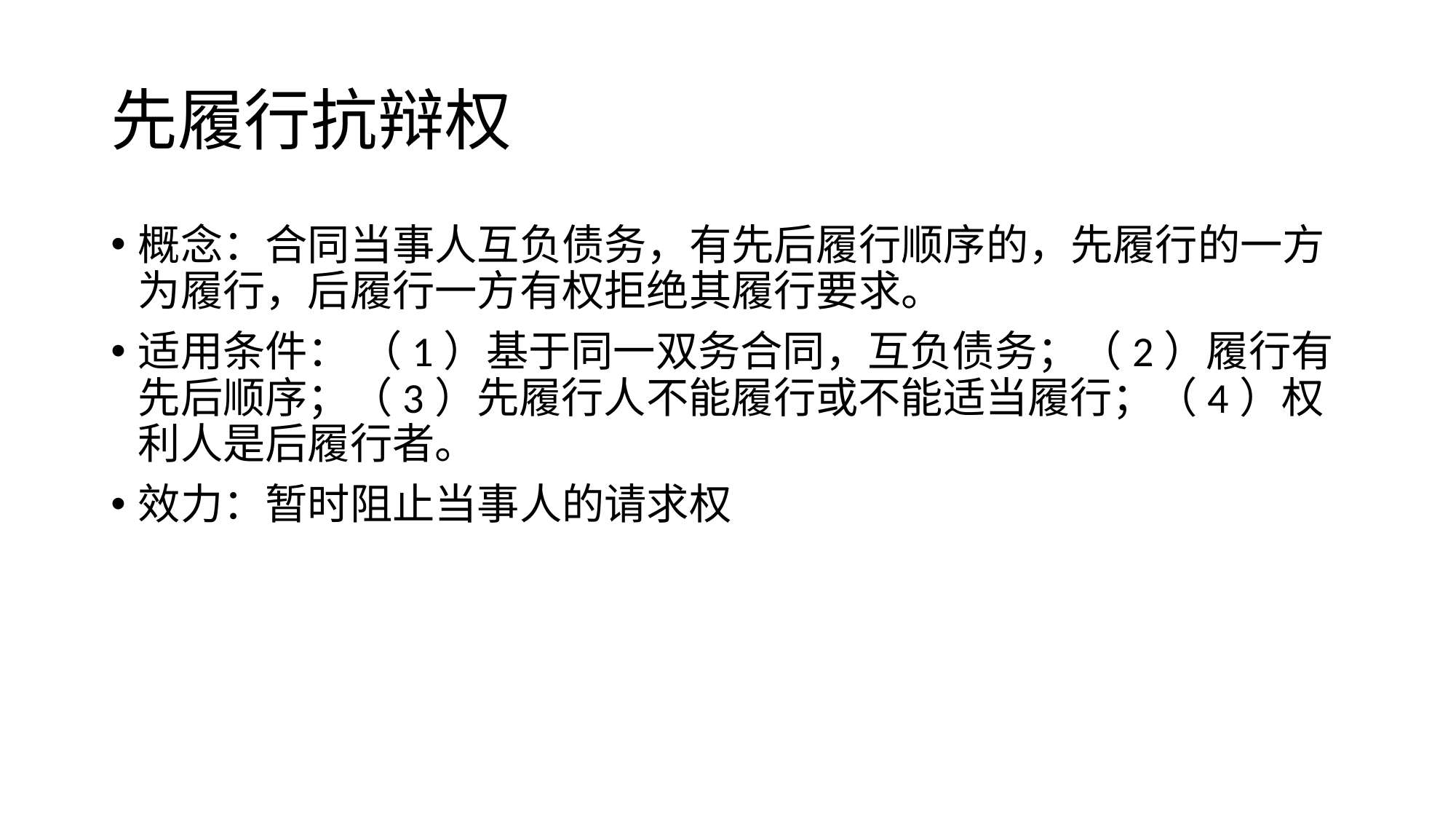

# 先履行抗辩权
概念：合同当事人互负债务，有先后履行顺序的，先履行的一方为履行，后履行一方有权拒绝其履行要求。
适用条件： （1）基于同一双务合同，互负债务；（2）履行有先后顺序；（3）先履行人不能履行或不能适当履行；（4）权利人是后履行者。
效力：暂时阻止当事人的请求权